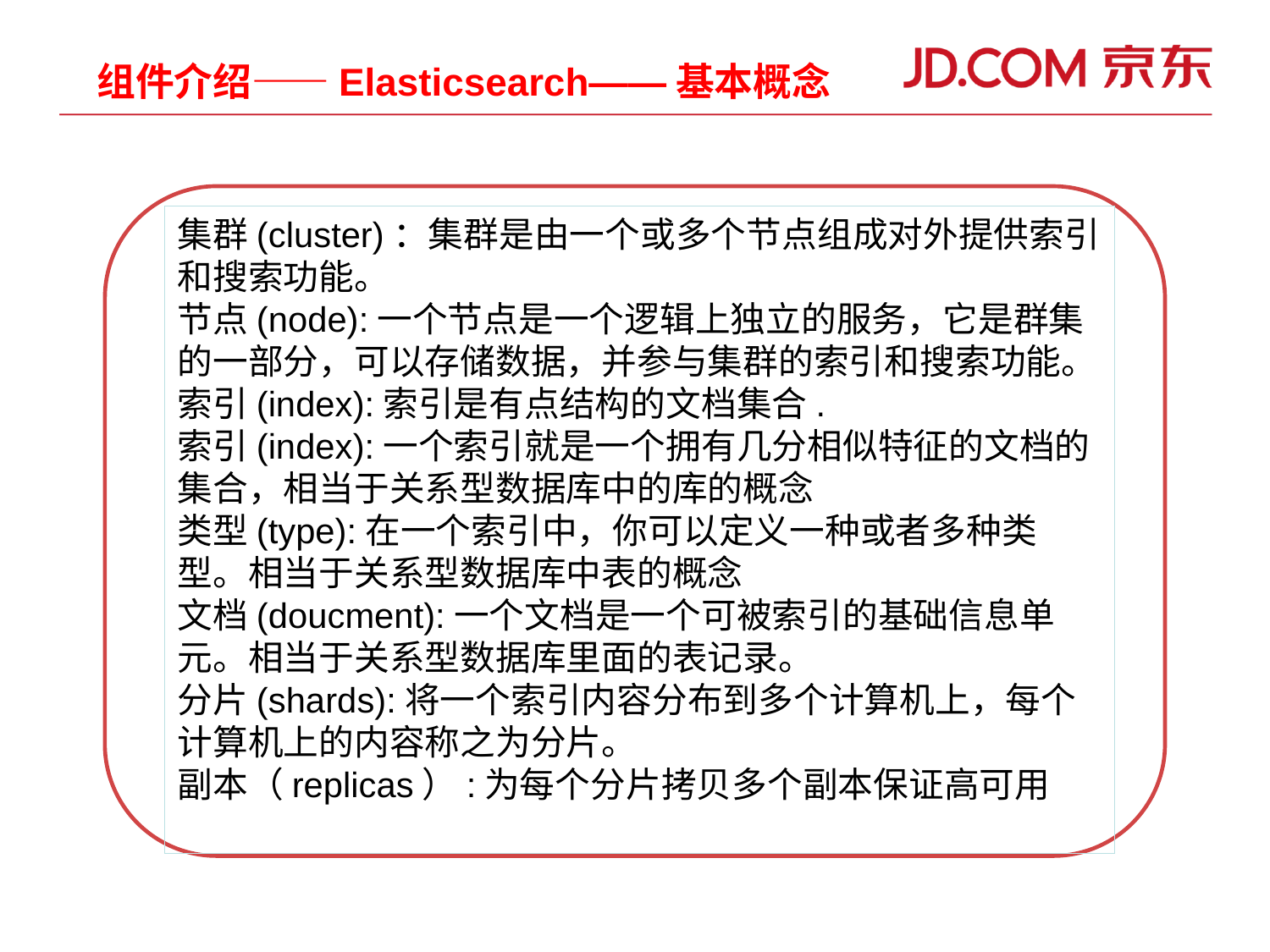

组件介绍——Elasticsearch——基本概念

集群(cluster)：集群是由一个或多个节点组成对外提供索引和搜索功能。
节点(node):一个节点是一个逻辑上独立的服务，它是群集的一部分，可以存储数据，并参与集群的索引和搜索功能。
索引(index):索引是有点结构的文档集合.
索引(index):一个索引就是一个拥有几分相似特征的文档的集合，相当于关系型数据库中的库的概念
类型(type):在一个索引中，你可以定义一种或者多种类型。相当于关系型数据库中表的概念
文档(doucment):一个文档是一个可被索引的基础信息单元。相当于关系型数据库里面的表记录。
分片(shards):将一个索引内容分布到多个计算机上，每个计算机上的内容称之为分片。
副本（replicas）:为每个分片拷贝多个副本保证高可用